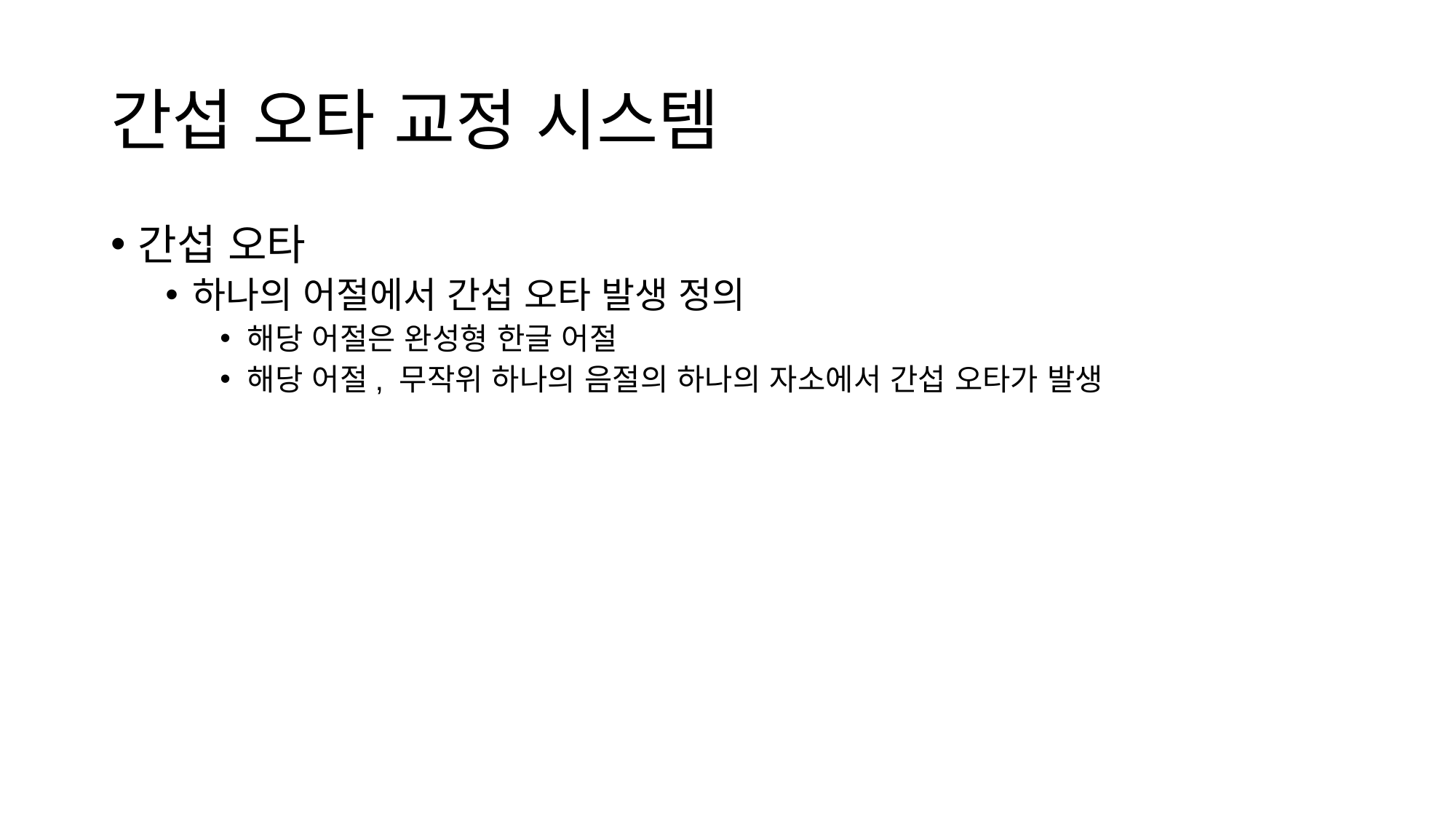

# 간섭 오타 교정 시스템
간섭 오타
하나의 어절에서 간섭 오타 발생 정의
해당 어절은 완성형 한글 어절
해당 어절, 무작위 하나의 음절의 하나의 자소에서 간섭 오타가 발생